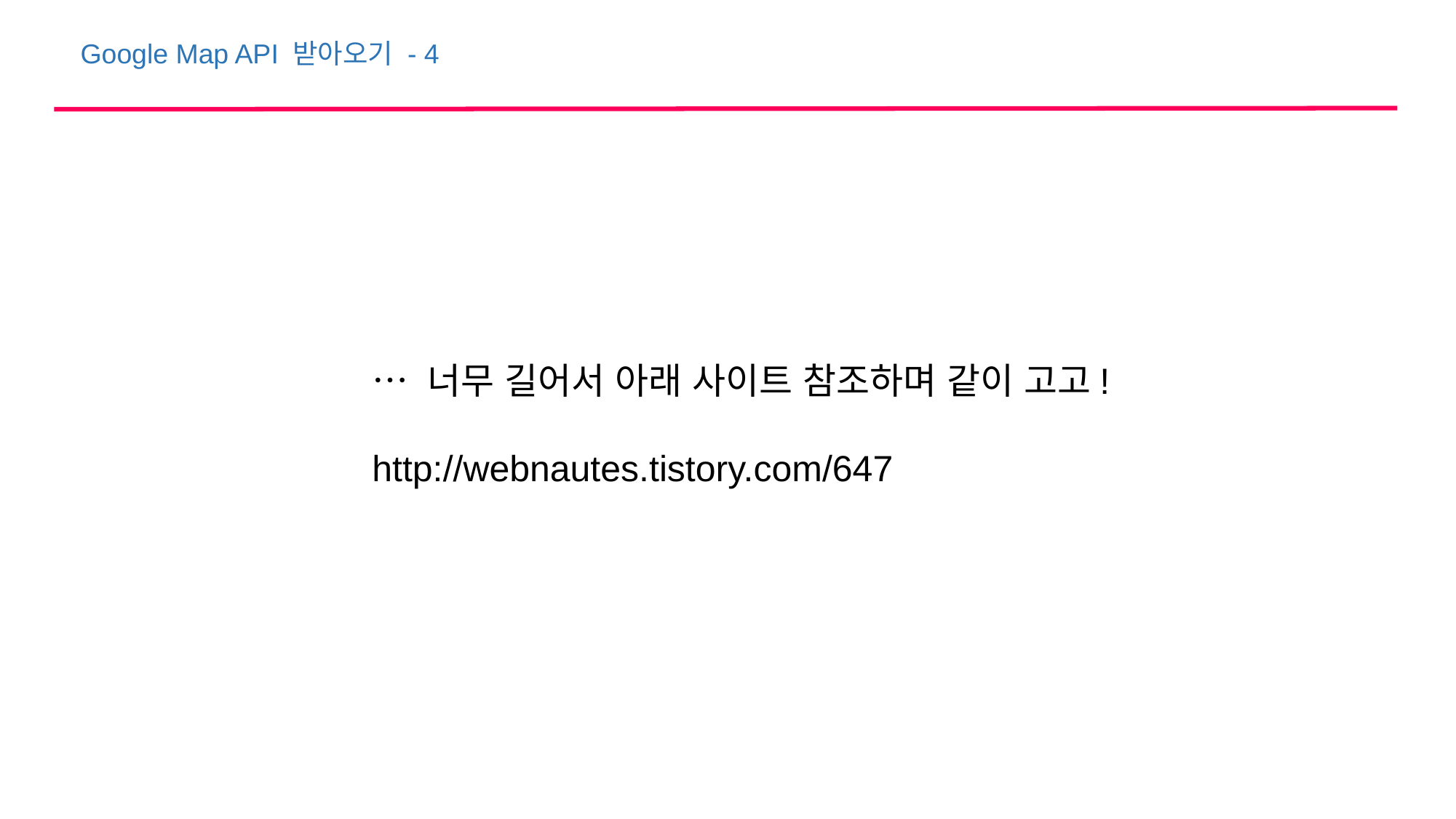

Google Map API 받아오기 - 4
… 너무 길어서 아래 사이트 참조하며 같이 고고!

http://webnautes.tistory.com/647